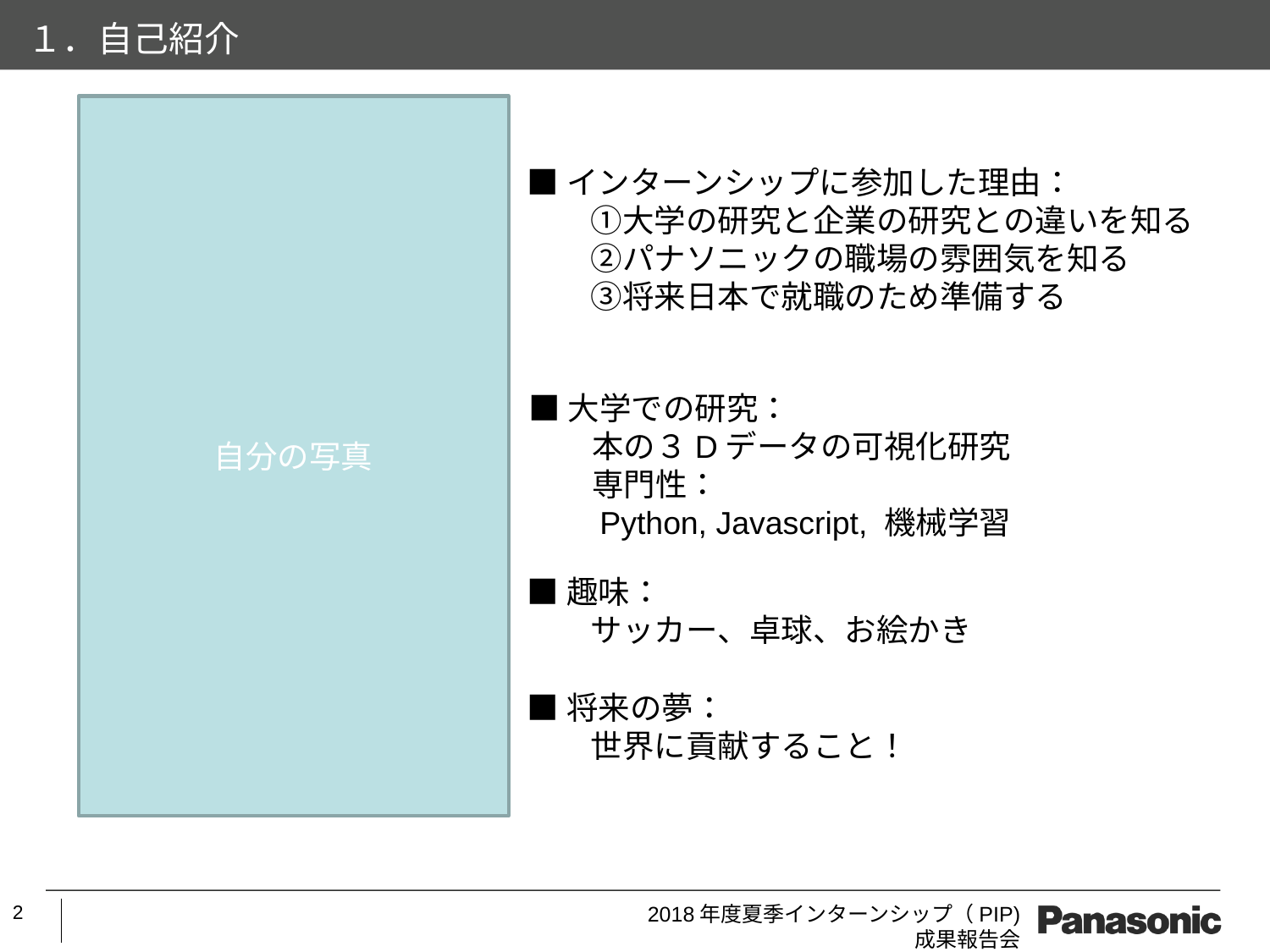

１．自己紹介
自分の写真
■インターンシップに参加した理由：
　　①大学の研究と企業の研究との違いを知る
　　②パナソニックの職場の雰囲気を知る
　　③将来日本で就職のため準備する
■大学での研究：
　　本の３Dデータの可視化研究
　　専門性：
　　Python, Javascript, 機械学習

■趣味：
　　サッカー、卓球、お絵かき
■将来の夢：
　　世界に貢献すること！
2